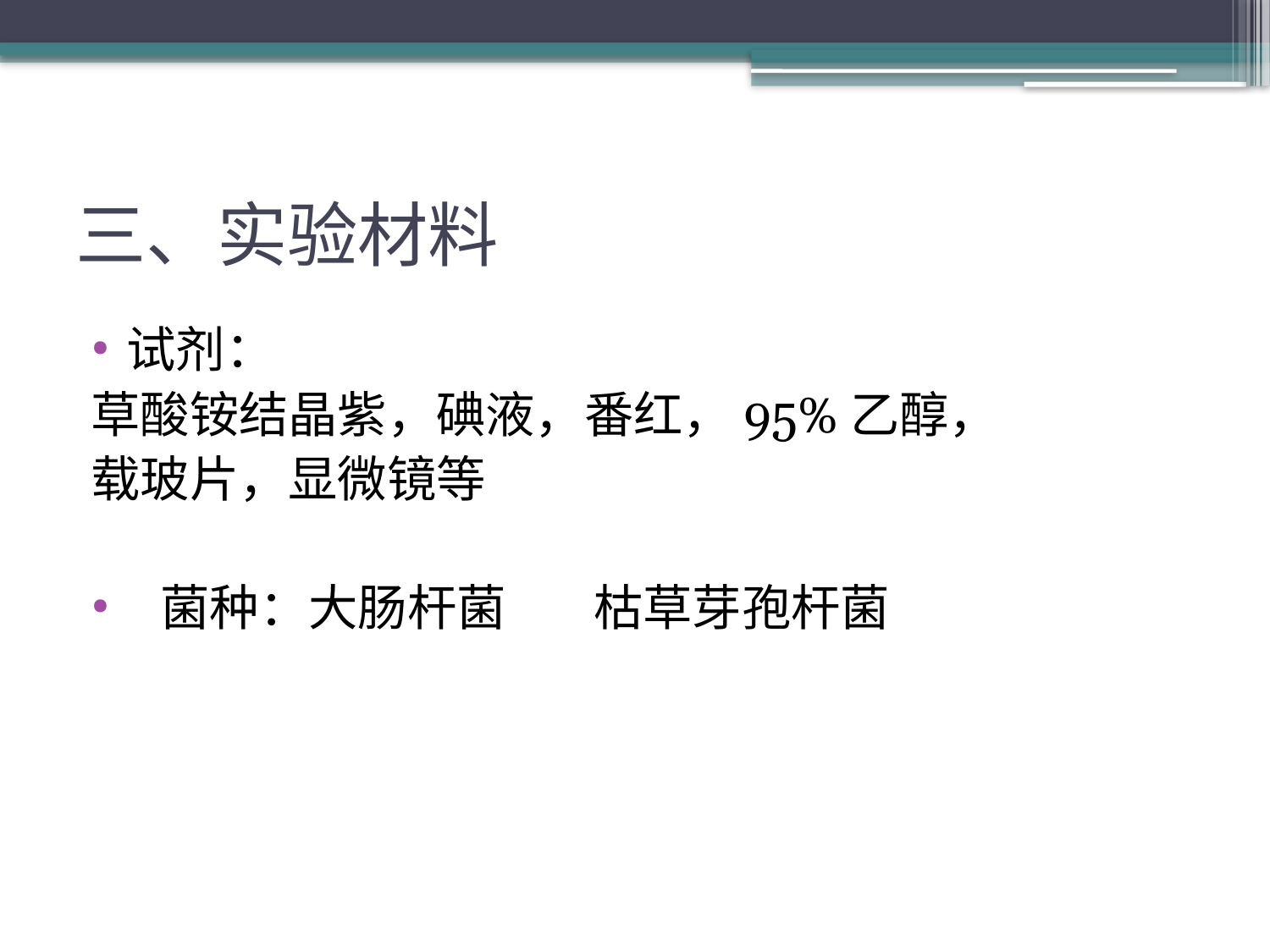

# 三、实验材料
试剂：
草酸铵结晶紫，碘液，番红，95%乙醇，
载玻片，显微镜等

  菌种：大肠杆菌        枯草芽孢杆菌